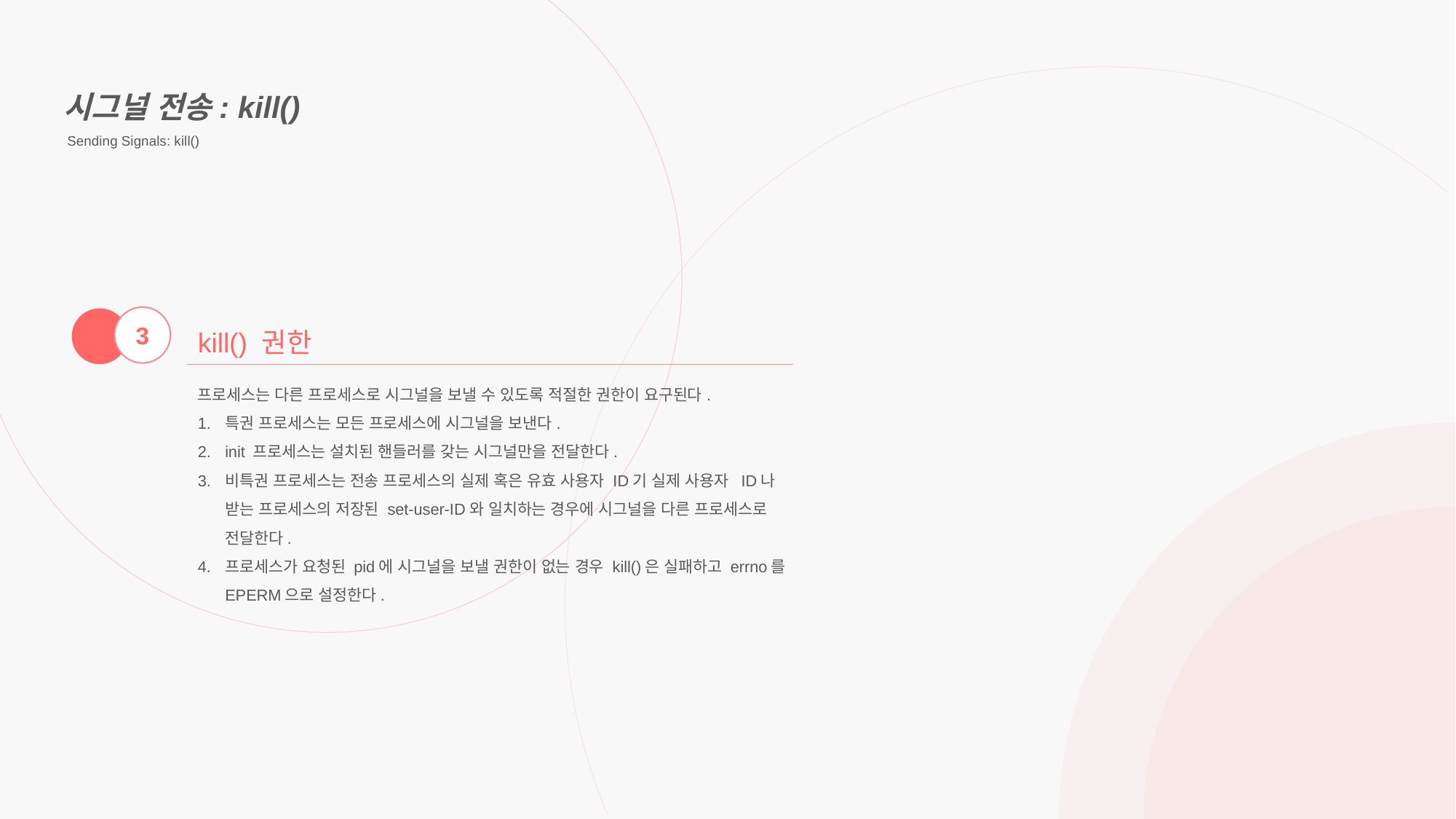

시그널 전송: kill()
 Sending Signals: kill()

3

kill() 권한
프로세스는 다른 프로세스로 시그널을 보낼 수 있도록 적절한 권한이 요구된다.
특권 프로세스는 모든 프로세스에 시그널을 보낸다.
init 프로세스는 설치된 핸들러를 갖는 시그널만을 전달한다.
비특권 프로세스는 전송 프로세스의 실제 혹은 유효 사용자 ID기 실제 사용자  ID나 받는 프로세스의 저장된 set-user-ID와 일치하는 경우에 시그널을 다른 프로세스로 전달한다.
프로세스가 요청된 pid에 시그널을 보낼 권한이 없는 경우 kill()은 실패하고 errno를 EPERM으로 설정한다.